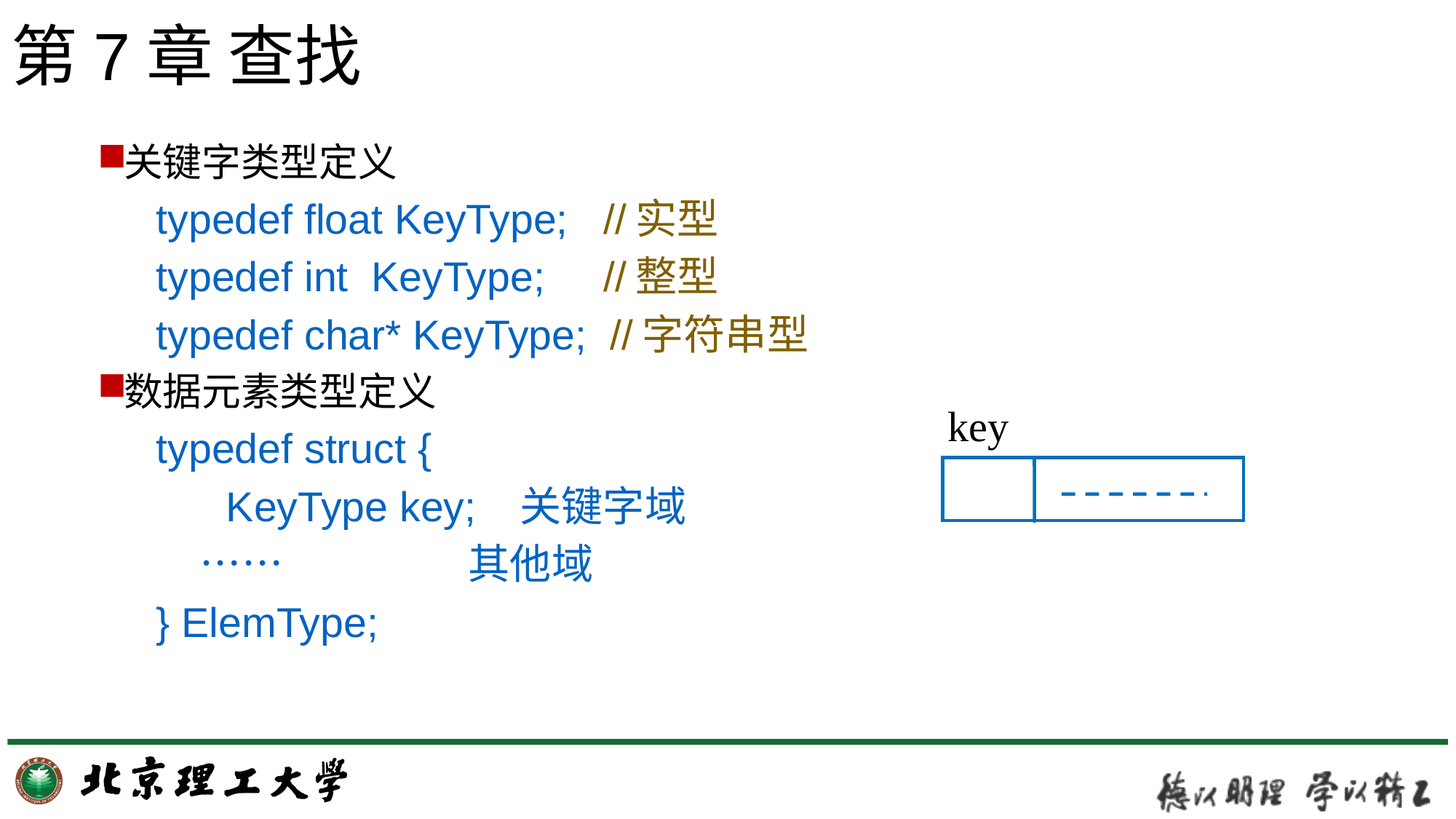

# 第7章 查找
关键字类型定义
     typedef float KeyType;   //实型
     typedef int  KeyType;     //整型
     typedef char* KeyType;  //字符串型
数据元素类型定义
     typedef struct {
           KeyType key;   关键字域
           ……                   其他域
     } ElemType;
 key